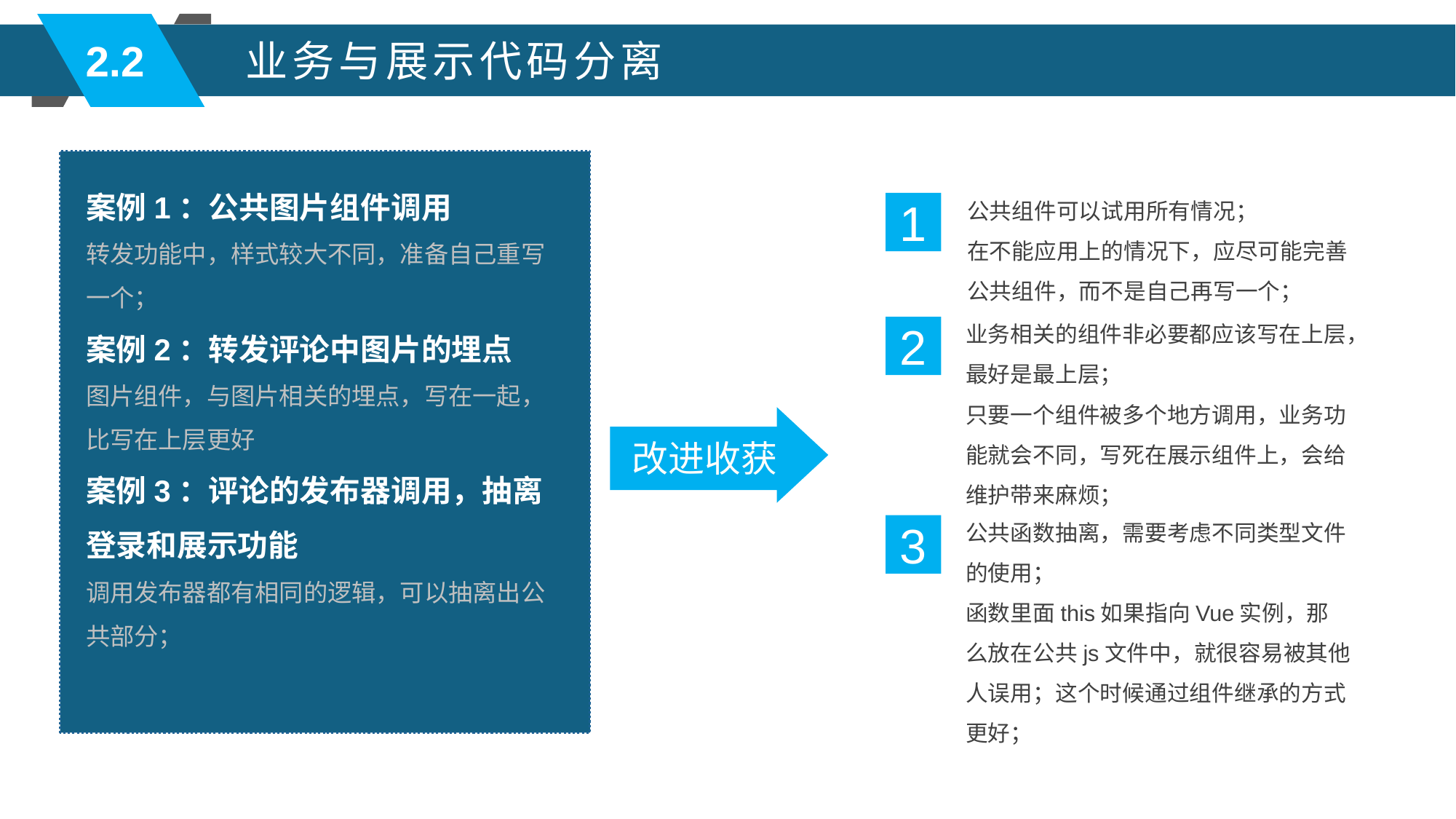

2.2
业务与展示代码分离

案例1：公共图片组件调用
转发功能中，样式较大不同，准备自己重写一个；
案例2：转发评论中图片的埋点
图片组件，与图片相关的埋点，写在一起，比写在上层更好
案例3：评论的发布器调用，抽离登录和展示功能
调用发布器都有相同的逻辑，可以抽离出公共部分；
公共组件可以试用所有情况；
在不能应用上的情况下，应尽可能完善公共组件，而不是自己再写一个；
1
业务相关的组件非必要都应该写在上层，最好是最上层；
只要一个组件被多个地方调用，业务功能就会不同，写死在展示组件上，会给维护带来麻烦；
2

改进收获
公共函数抽离，需要考虑不同类型文件的使用；
函数里面this如果指向Vue实例，那么放在公共js文件中，就很容易被其他人误用；这个时候通过组件继承的方式更好；
3